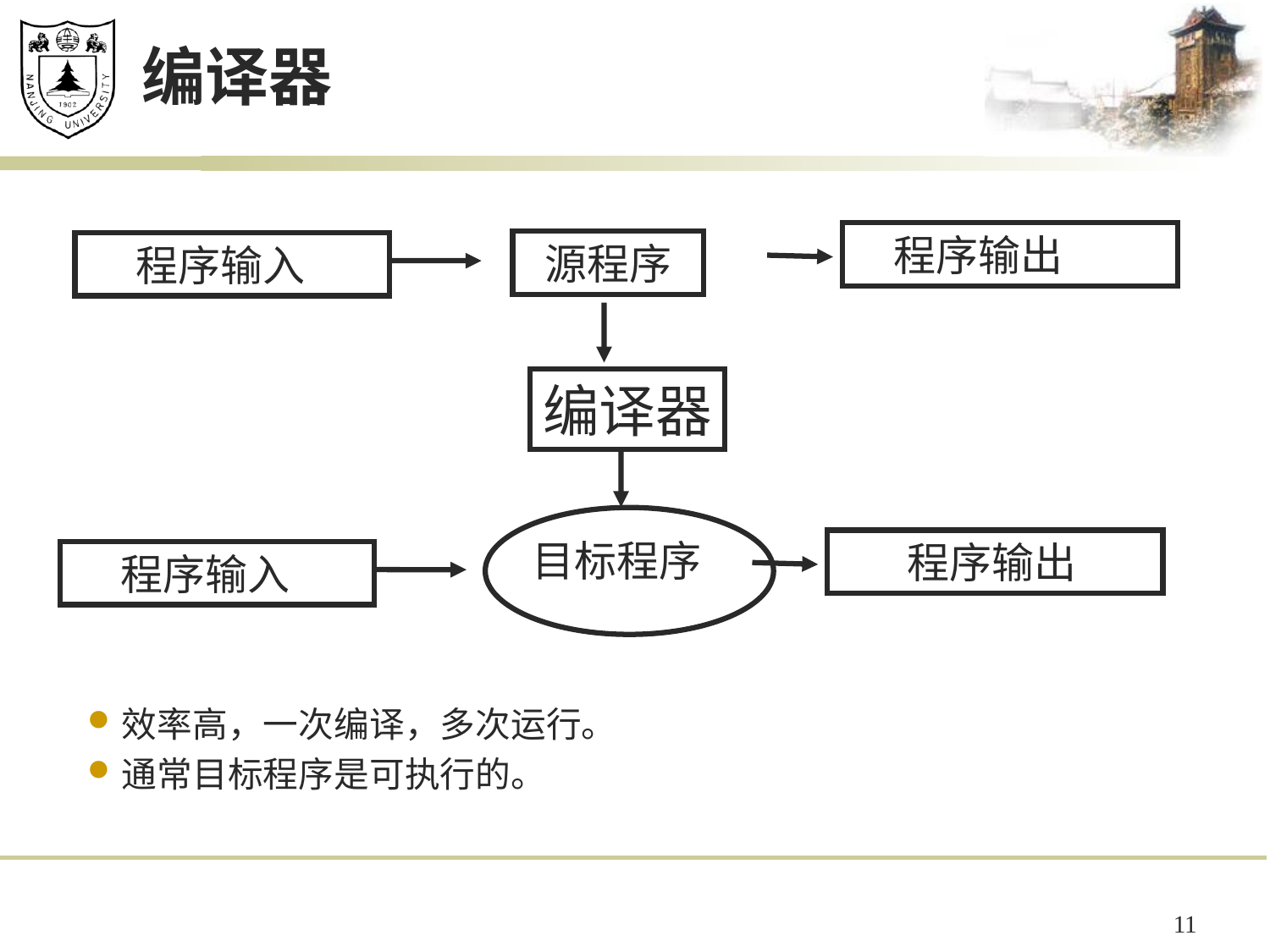

# 编译器
   程序输出

    程序输入

 源程序

编译器

      程序输出

    目标程序
    程序输入

效率高，一次编译，多次运行。
通常目标程序是可执行的。